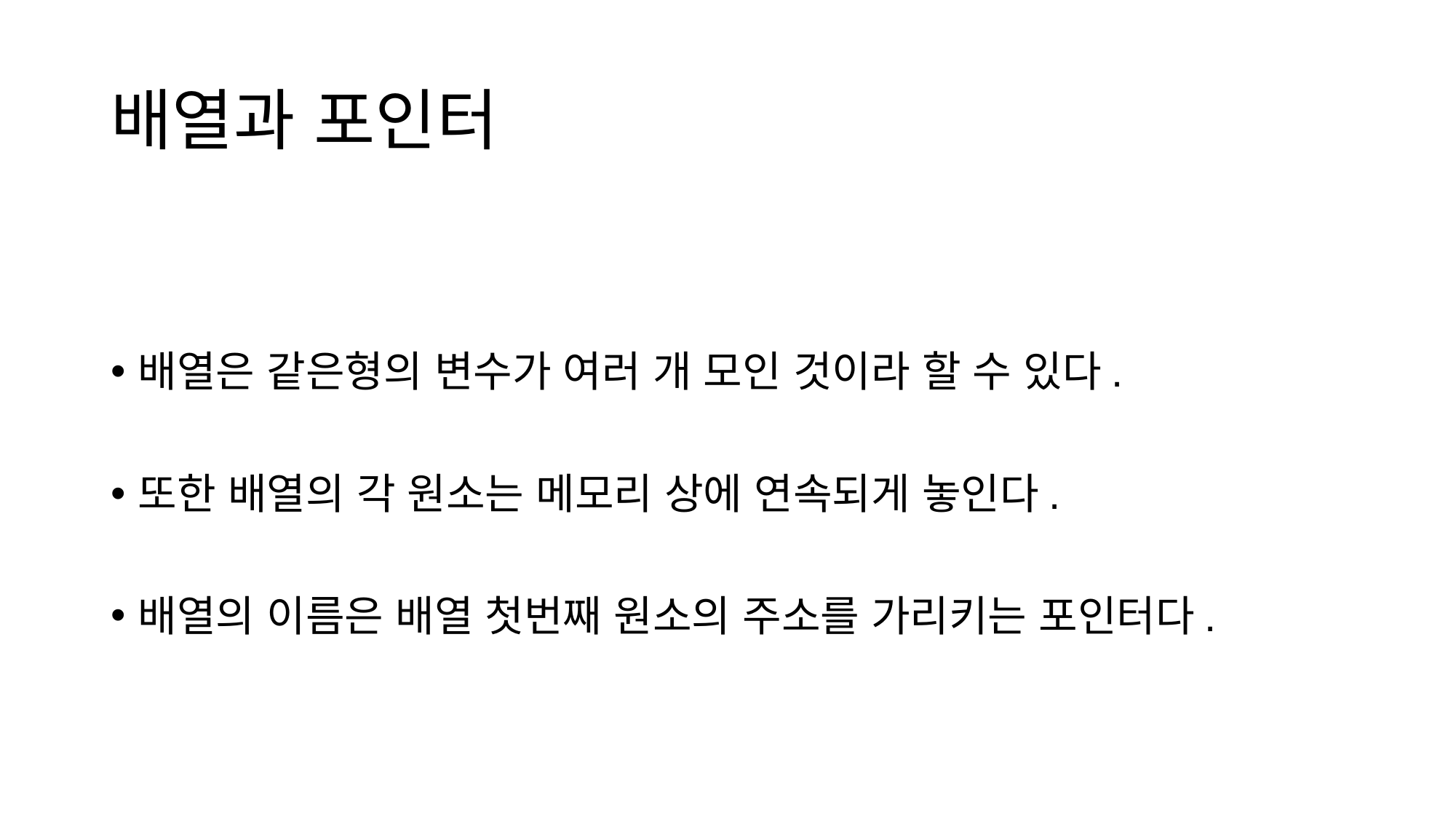

# 배열과 포인터

배열은 같은형의 변수가 여러 개 모인 것이라 할 수 있다.

또한 배열의 각 원소는 메모리 상에 연속되게 놓인다.

배열의 이름은 배열 첫번째 원소의 주소를 가리키는 포인터다.